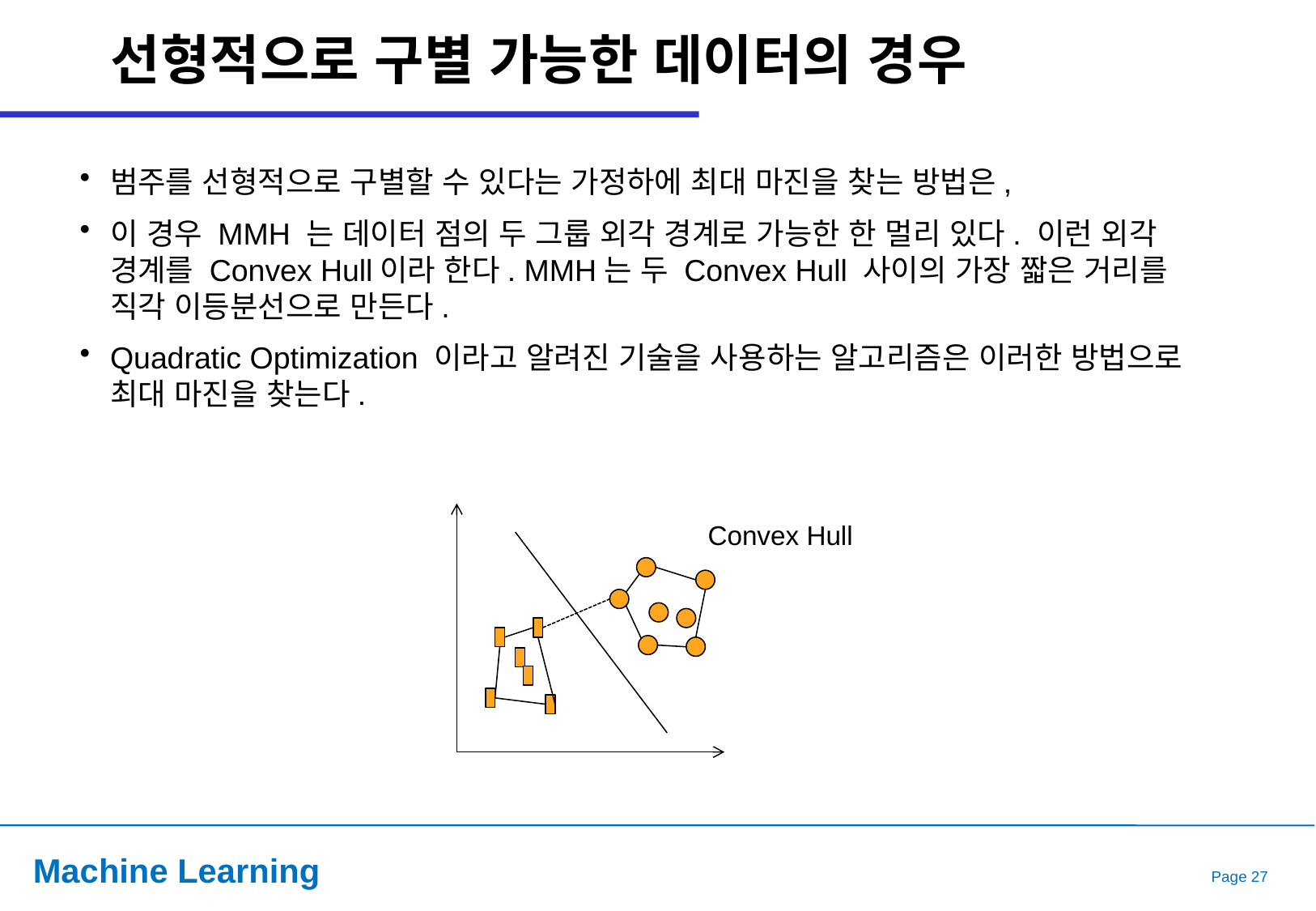

# 선형적으로 구별 가능한 데이터의 경우
범주를 선형적으로 구별할 수 있다는 가정하에 최대 마진을 찾는 방법은,
이 경우 MMH 는 데이터 점의 두 그룹 외각 경계로 가능한 한 멀리 있다. 이런 외각 경계를 Convex Hull이라 한다. MMH는 두 Convex Hull 사이의 가장 짧은 거리를 직각 이등분선으로 만든다.
Quadratic Optimization 이라고 알려진 기술을 사용하는 알고리즘은 이러한 방법으로 최대 마진을 찾는다.
Convex Hull

Page 27